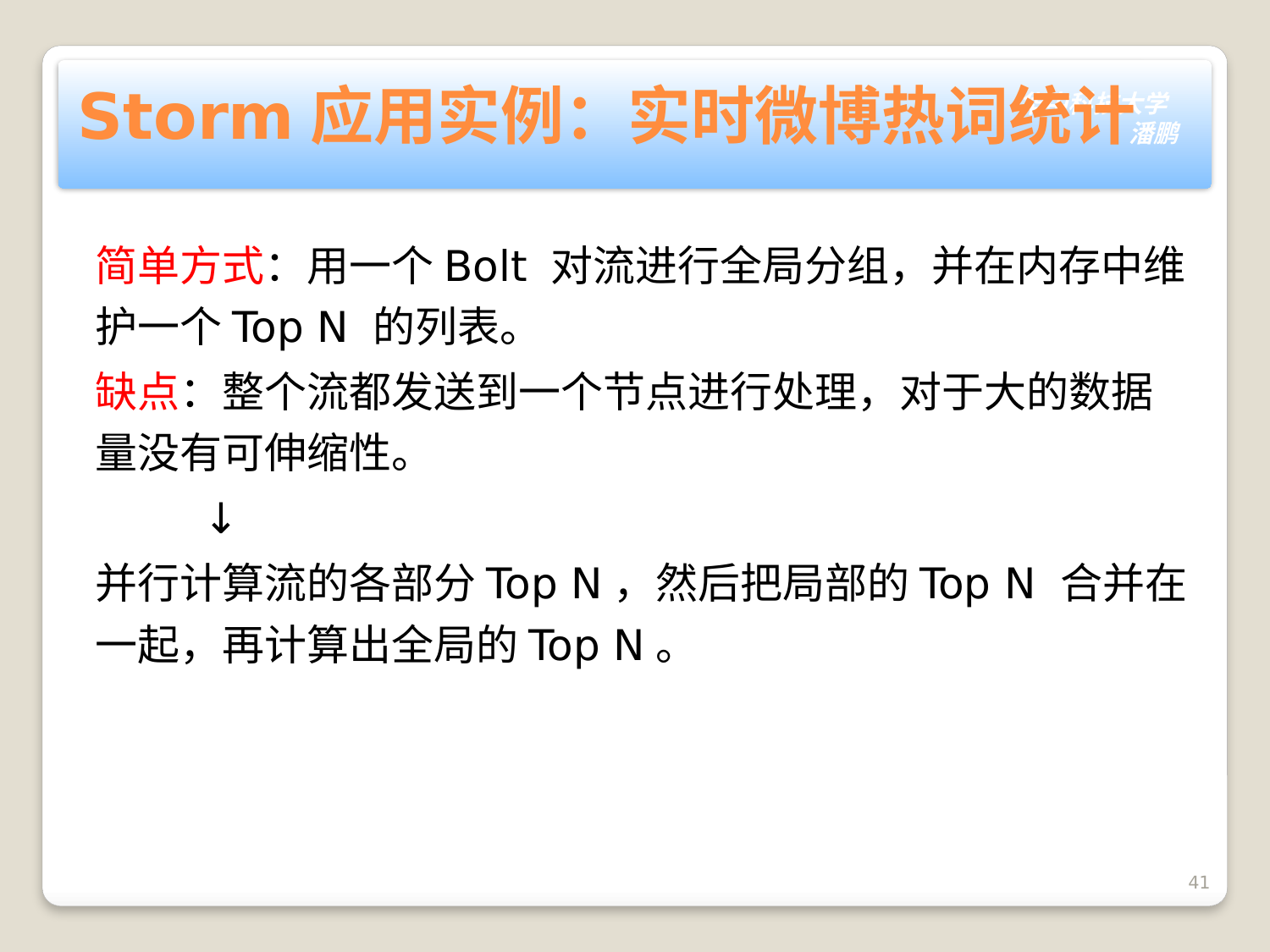

# Storm应用实例：实时微博热词统计
简单方式：用一个Bolt 对流进行全局分组，并在内存中维护一个Top N 的列表。
缺点：整个流都发送到一个节点进行处理，对于大的数据量没有可伸缩性。
        ↓
并行计算流的各部分Top N，然后把局部的Top N 合并在一起，再计算出全局的Top N。
41